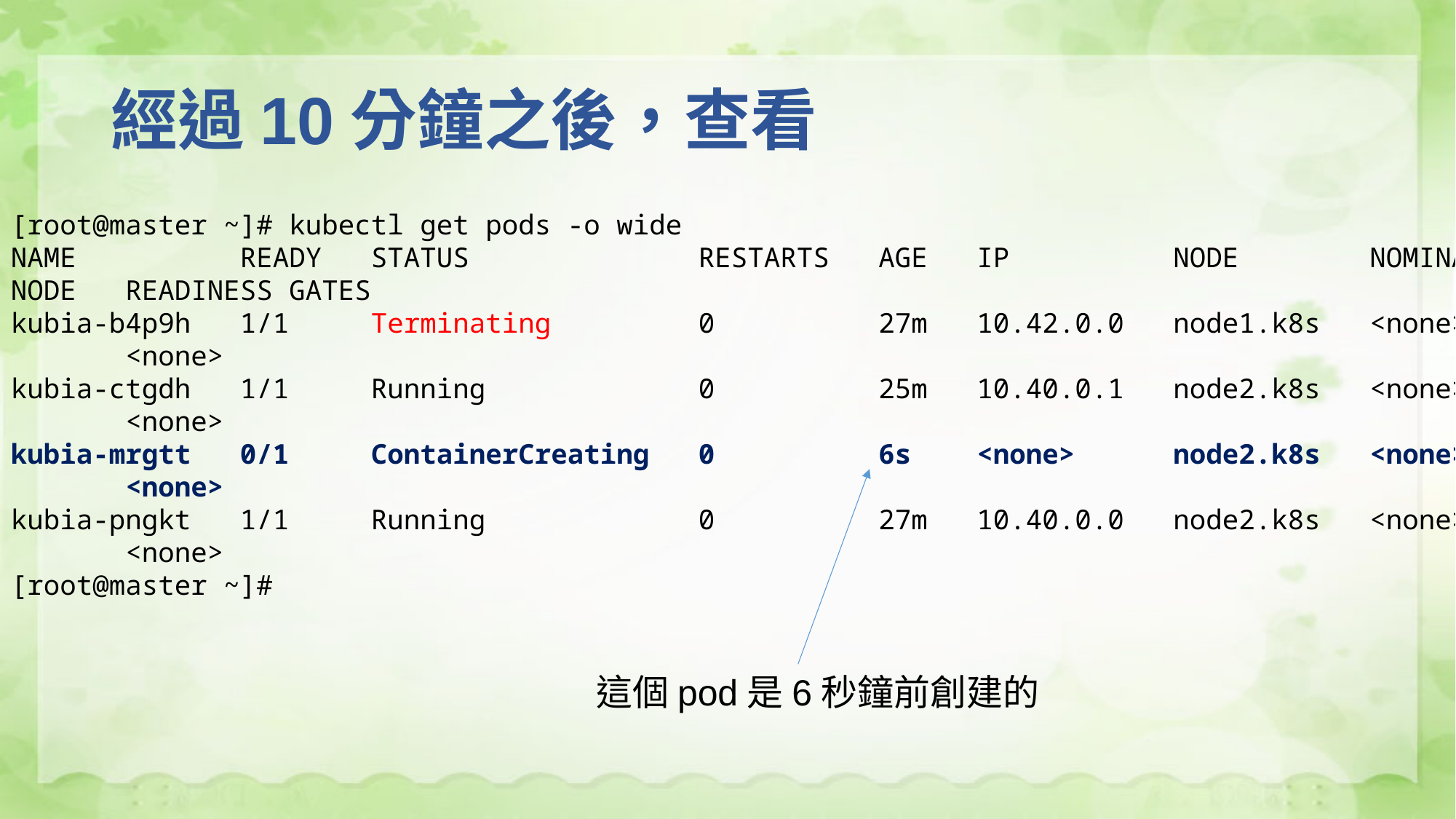

# 經過10分鐘之後，查看
[root@master ~]# kubectl get pods -o wide
NAME          READY   STATUS              RESTARTS   AGE   IP          NODE        NOMINATED NODE   READINESS GATES
kubia-b4p9h   1/1     Terminating         0          27m   10.42.0.0   node1.k8s   <none>           <none>
kubia-ctgdh   1/1     Running             0          25m   10.40.0.1   node2.k8s   <none>           <none>
kubia-mrgtt   0/1     ContainerCreating   0          6s    <none>      node2.k8s   <none>           <none>
kubia-pngkt   1/1     Running             0          27m   10.40.0.0   node2.k8s   <none>           <none>
[root@master ~]#
這個pod是6秒鐘前創建的